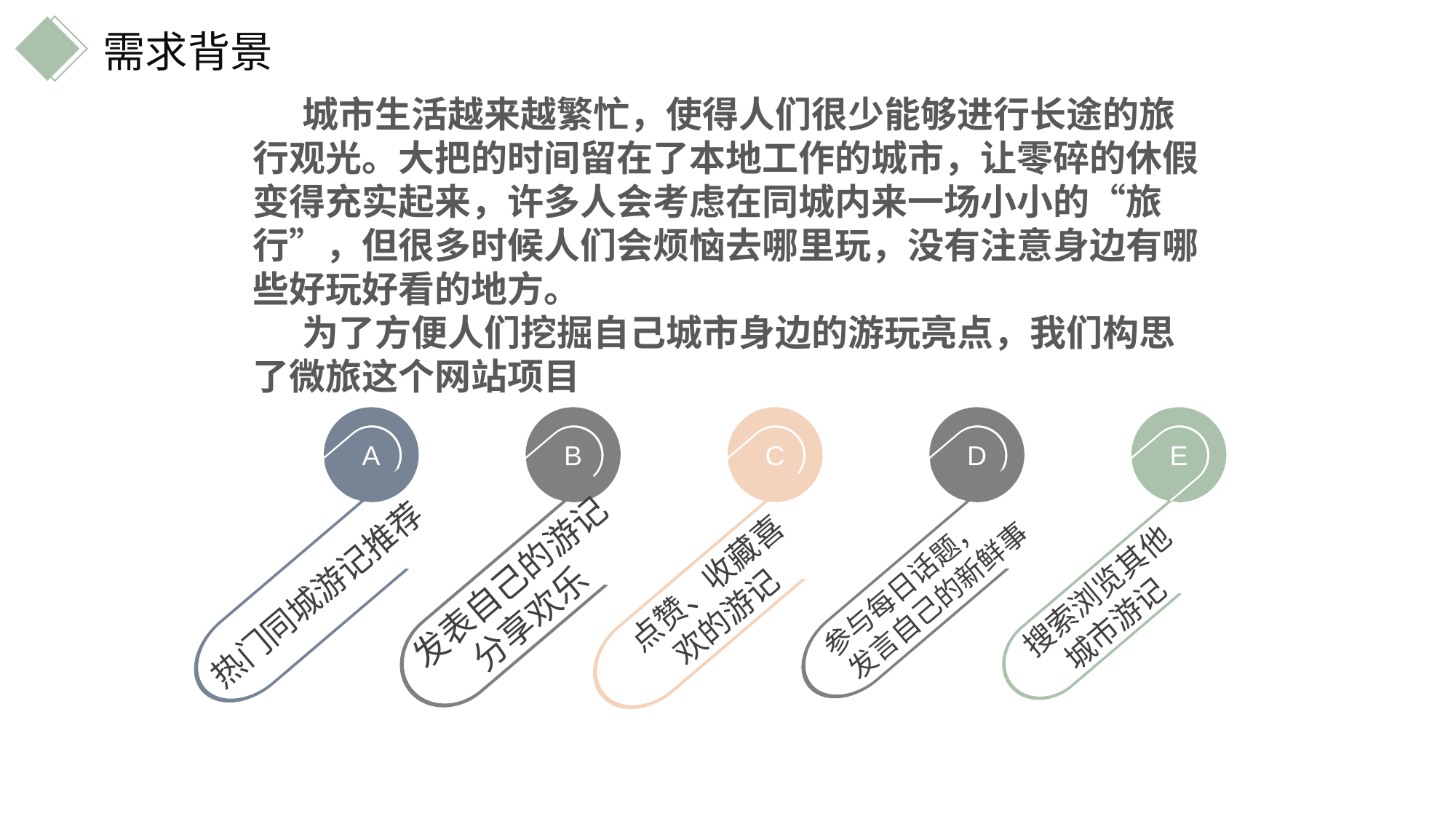

需求背景
     城市生活越来越繁忙，使得人们很少能够进行长途的旅行观光。大把的时间留在了本地工作的城市，让零碎的休假变得充实起来，许多人会考虑在同城内来一场小小的“旅行”，但很多时候人们会烦恼去哪里玩，没有注意身边有哪些好玩好看的地方。
     为了方便人们挖掘自己城市身边的游玩亮点，我们构思了微旅这个网站项目

A
热门同城游记推荐
B
 发表自己的游记分享欢乐
C
 点赞、收藏喜
欢的游记
D
参与每日话题，
  发言自己的新鲜事
E
 搜索浏览其他
城市游记